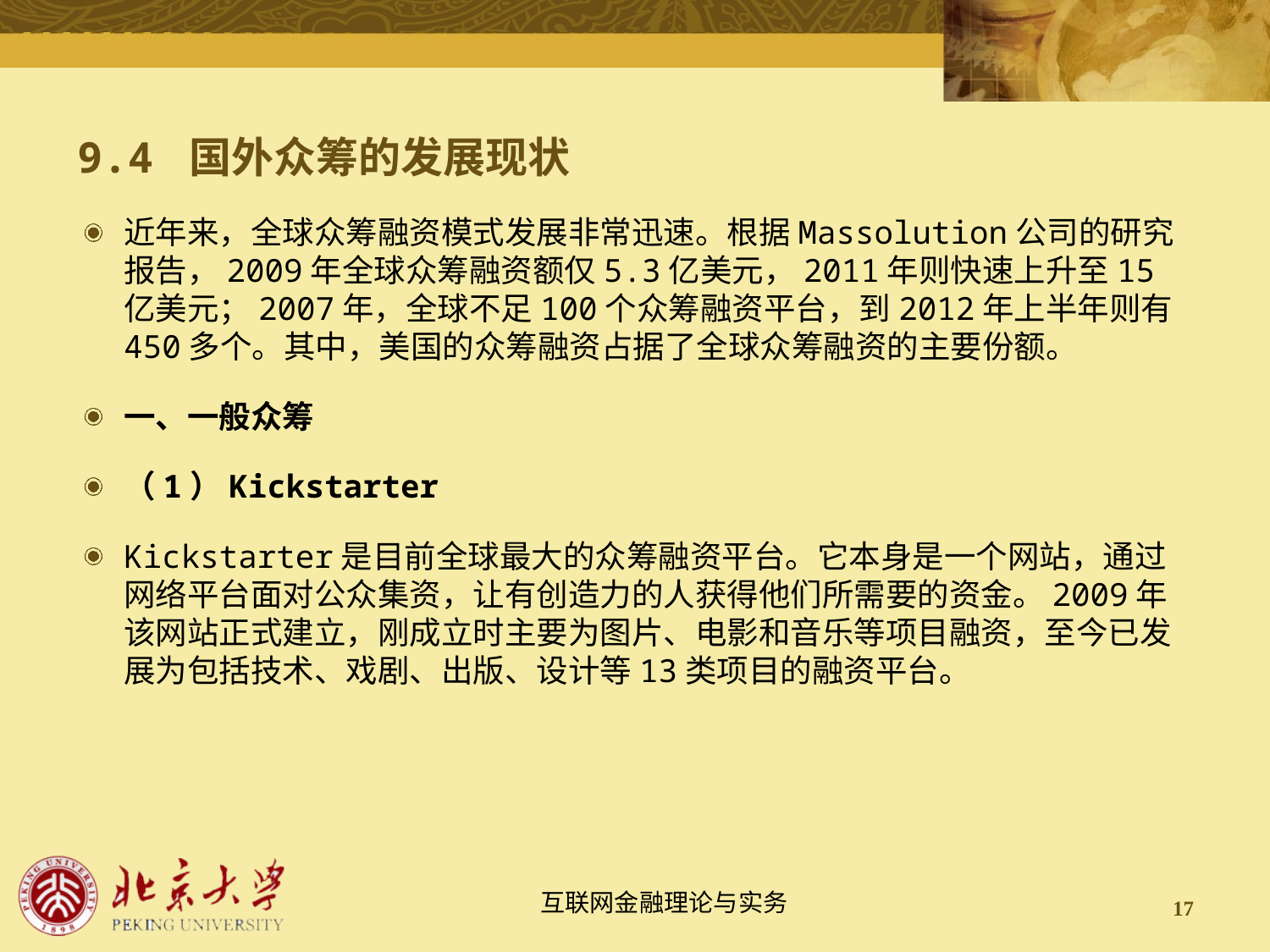

# 9.4 国外众筹的发展现状
近年来，全球众筹融资模式发展非常迅速。根据Massolution公司的研究报告，2009年全球众筹融资额仅5.3亿美元，2011年则快速上升至15亿美元；2007年，全球不足100个众筹融资平台，到2012年上半年则有450多个。其中，美国的众筹融资占据了全球众筹融资的主要份额。
一、一般众筹
（1）Kickstarter
Kickstarter是目前全球最大的众筹融资平台。它本身是一个网站，通过网络平台面对公众集资，让有创造力的人获得他们所需要的资金。2009年该网站正式建立，刚成立时主要为图片、电影和音乐等项目融资，至今已发展为包括技术、戏剧、出版、设计等13类项目的融资平台。
17